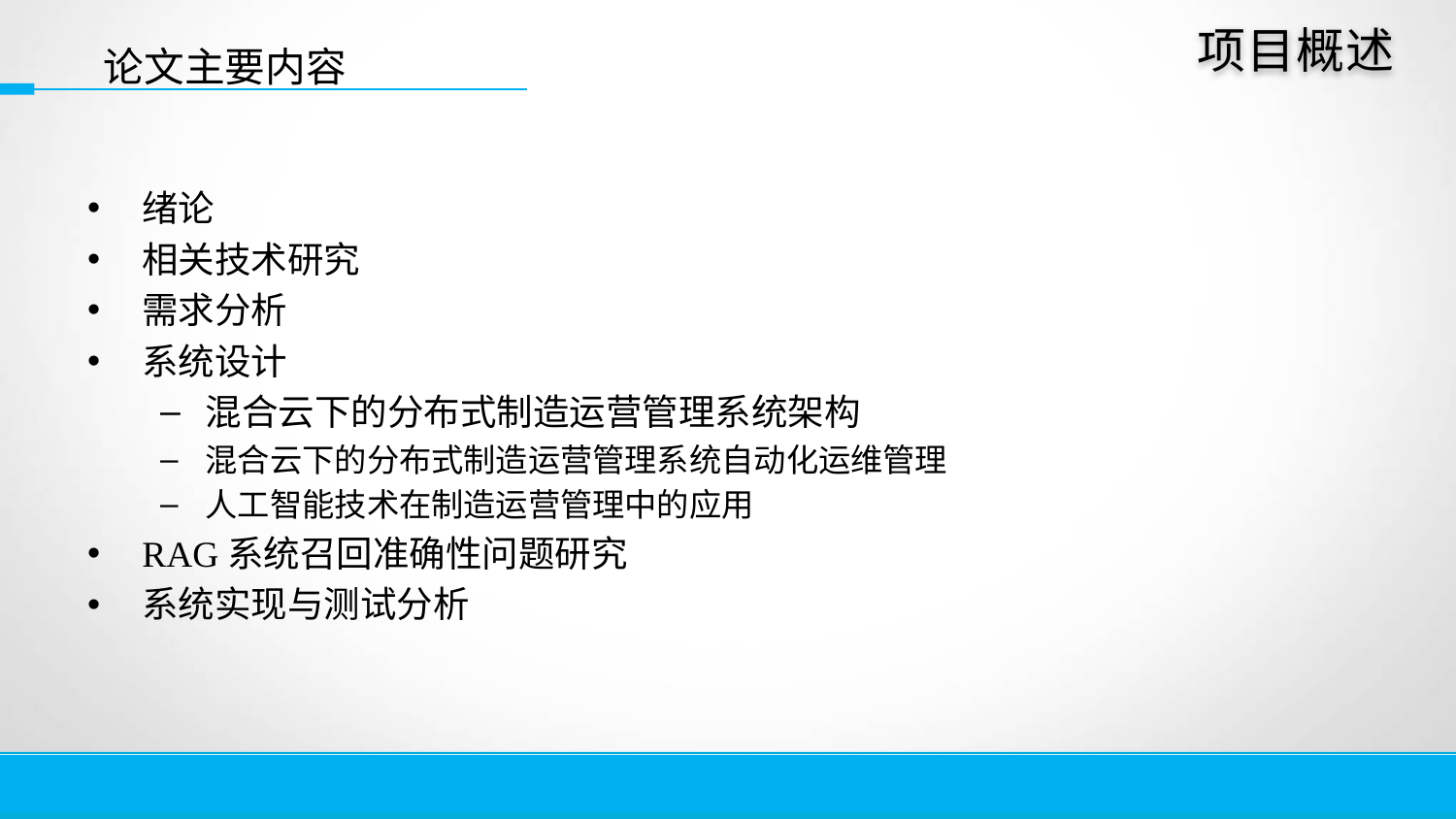

项目概述
论文主要内容

绪论
相关技术研究
需求分析
系统设计
混合云下的分布式制造运营管理系统架构
混合云下的分布式制造运营管理系统自动化运维管理
人工智能技术在制造运营管理中的应用
RAG系统召回准确性问题研究
系统实现与测试分析